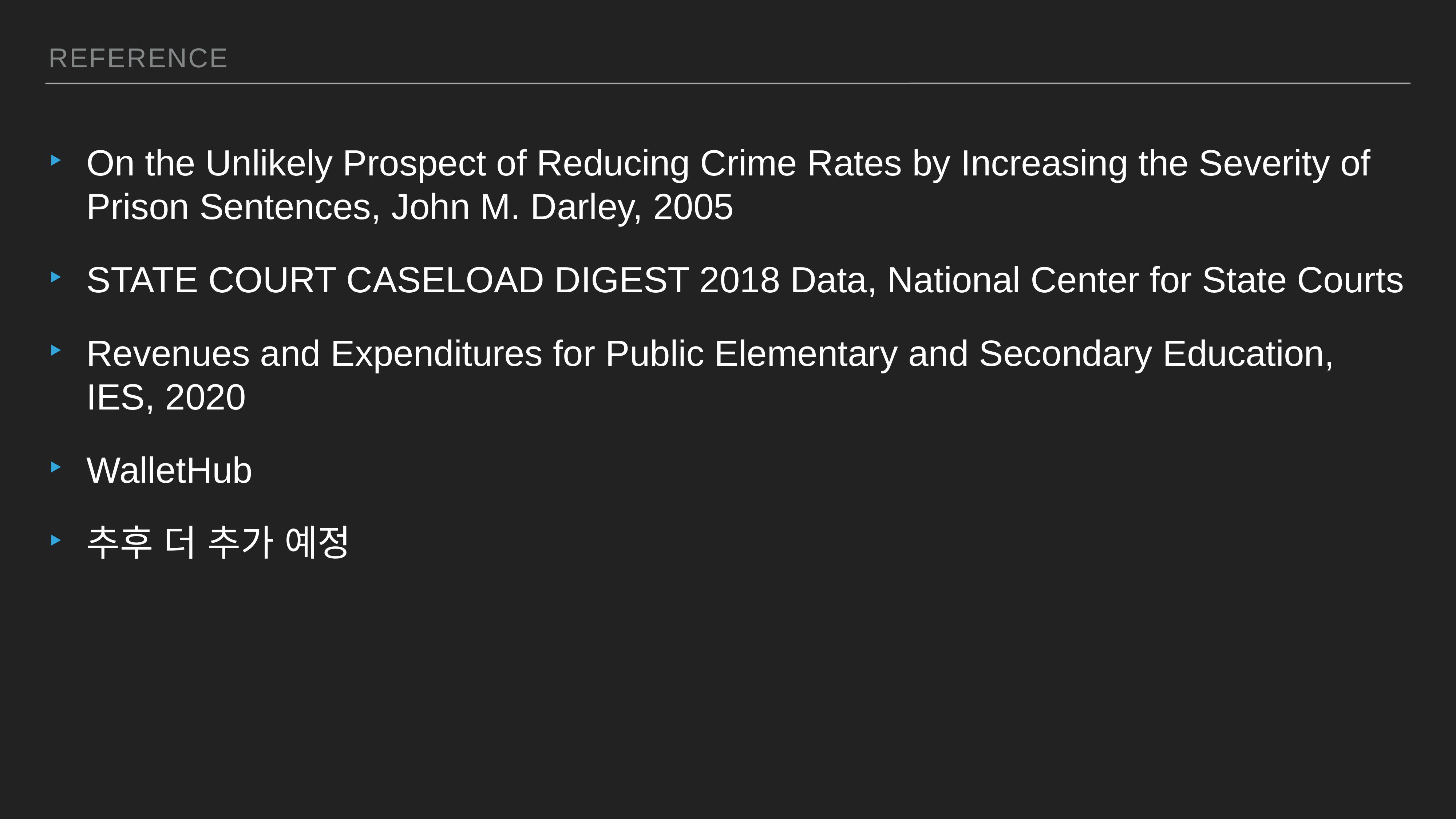

Reference
On the Unlikely Prospect of Reducing Crime Rates by Increasing the Severity of Prison Sentences, John M. Darley, 2005
STATE COURT CASELOAD DIGEST 2018 Data, National Center for State Courts
Revenues and Expenditures for Public Elementary and Secondary Education, IES, 2020
WalletHub
추후 더 추가 예정